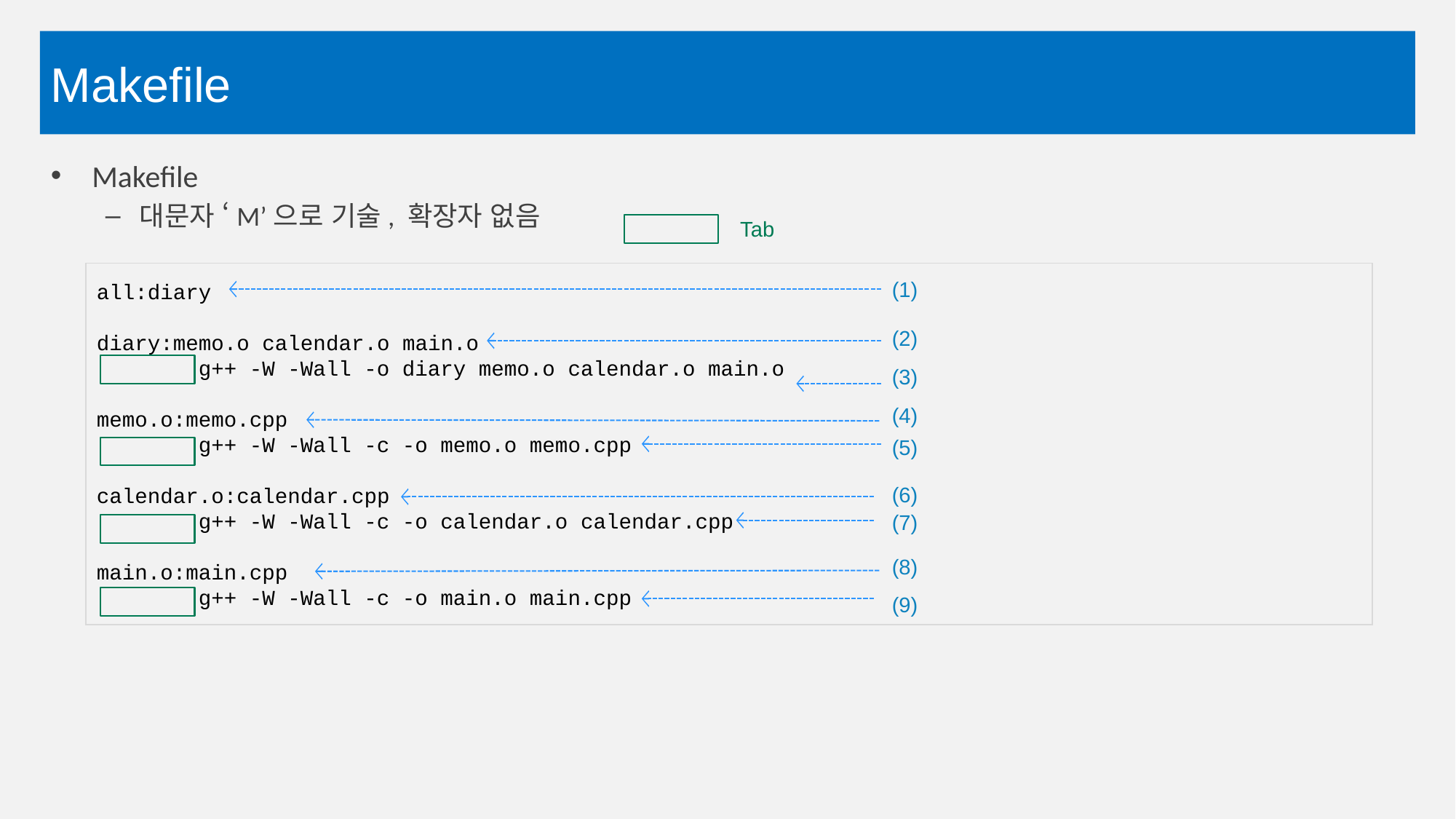

# Makefile
Makefile
대문자 ‘M’으로 기술, 확장자 없음
Tab

all:diary

diary:memo.o calendar.o main.o
        g++ -W -Wall -o diary memo.o calendar.o main.o

memo.o:memo.cpp
        g++ -W -Wall -c -o memo.o memo.cpp

calendar.o:calendar.cpp
        g++ -W -Wall -c -o calendar.o calendar.cpp

main.o:main.cpp
        g++ -W -Wall -c -o main.o main.cpp
(1)
(2)

(3)
(4)
(5)

(6)
(7)

(8)
(9)